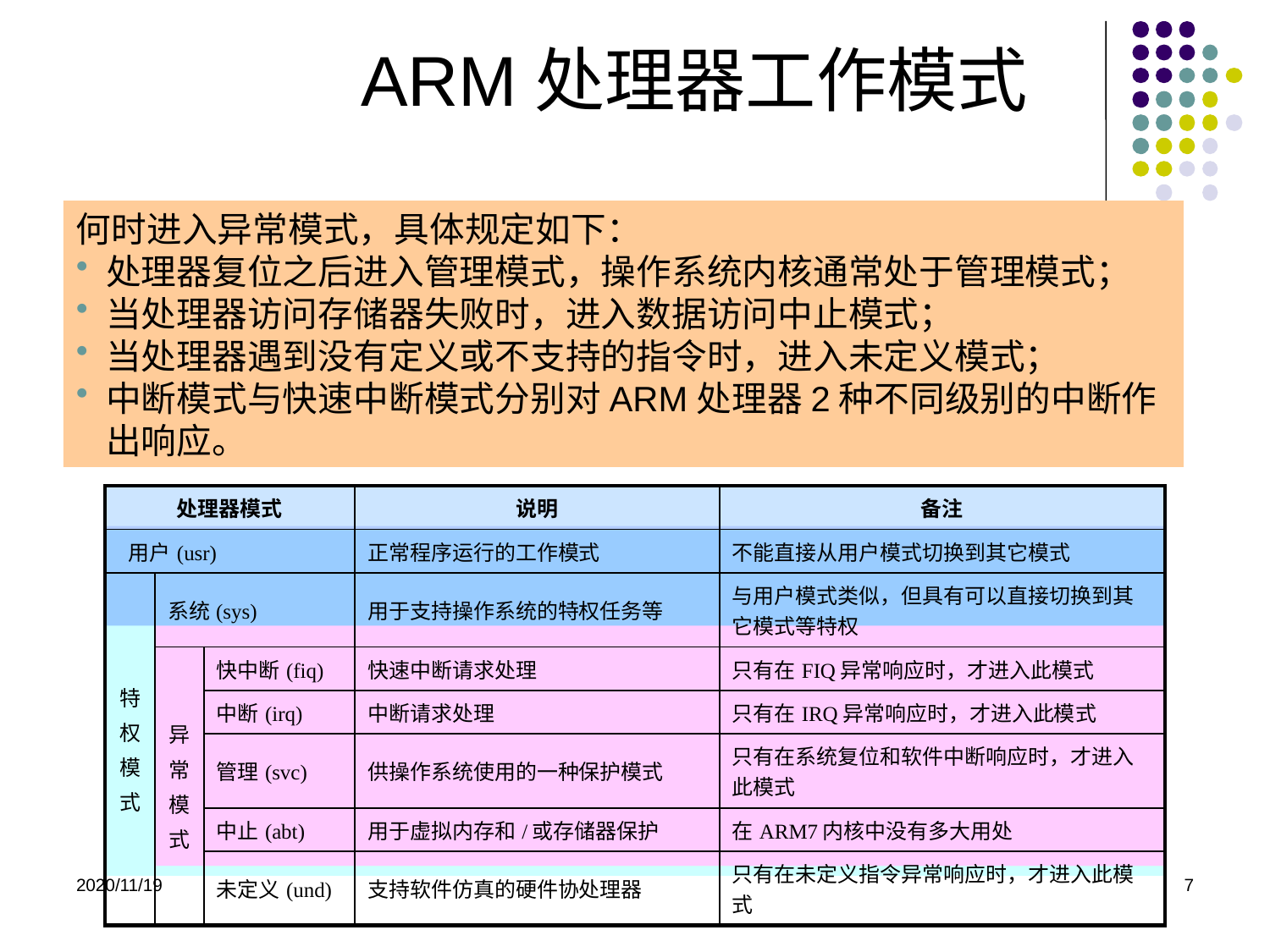

ARM处理器工作模式
何时进入异常模式，具体规定如下：
处理器复位之后进入管理模式，操作系统内核通常处于管理模式；
当处理器访问存储器失败时，进入数据访问中止模式；
当处理器遇到没有定义或不支持的指令时，进入未定义模式；
中断模式与快速中断模式分别对ARM处理器2种不同级别的中断作出响应。

| 处理器模式 |  |  | 说明 | 备注 |
| --- | --- | --- | --- | --- |
| 用户(usr) |  |  | 正常程序运行的工作模式 | 不能直接从用户模式切换到其它模式 |
| 特 权 模 式 | 系统(sys) |  | 用于支持操作系统的特权任务等 | 与用户模式类似，但具有可以直接切换到其它模式等特权 |
|  | 异 常 模 式 | 快中断(fiq) | 快速中断请求处理 | 只有在FIQ异常响应时，才进入此模式 |
|  |  | 中断(irq) | 中断请求处理 | 只有在IRQ异常响应时，才进入此模式 |
|  |  | 管理(svc) | 供操作系统使用的一种保护模式 | 只有在系统复位和软件中断响应时，才进入此模式 |
|  |  | 中止(abt) | 用于虚拟内存和/或存储器保护 | 在ARM7内核中没有多大用处 |
|  |  | 未定义(und) | 支持软件仿真的硬件协处理器 | 只有在未定义指令异常响应时，才进入此模式 |

2020/11/19
7